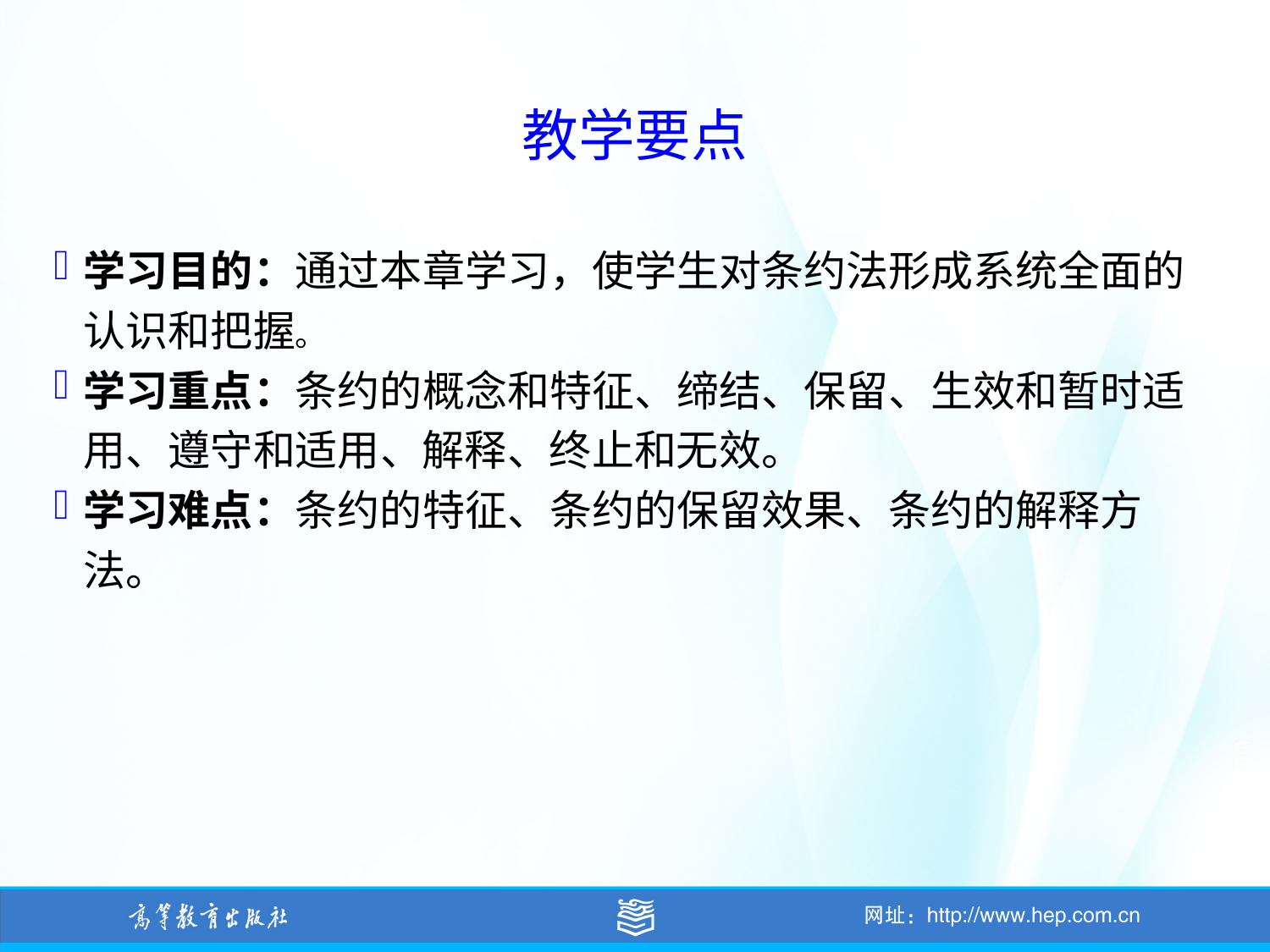

教学要点

学习目的：通过本章学习，使学生对条约法形成系统全面的认识和把握。
学习重点：条约的概念和特征、缔结、保留、生效和暂时适用、遵守和适用、解释、终止和无效。
学习难点：条约的特征、条约的保留效果、条约的解释方法。